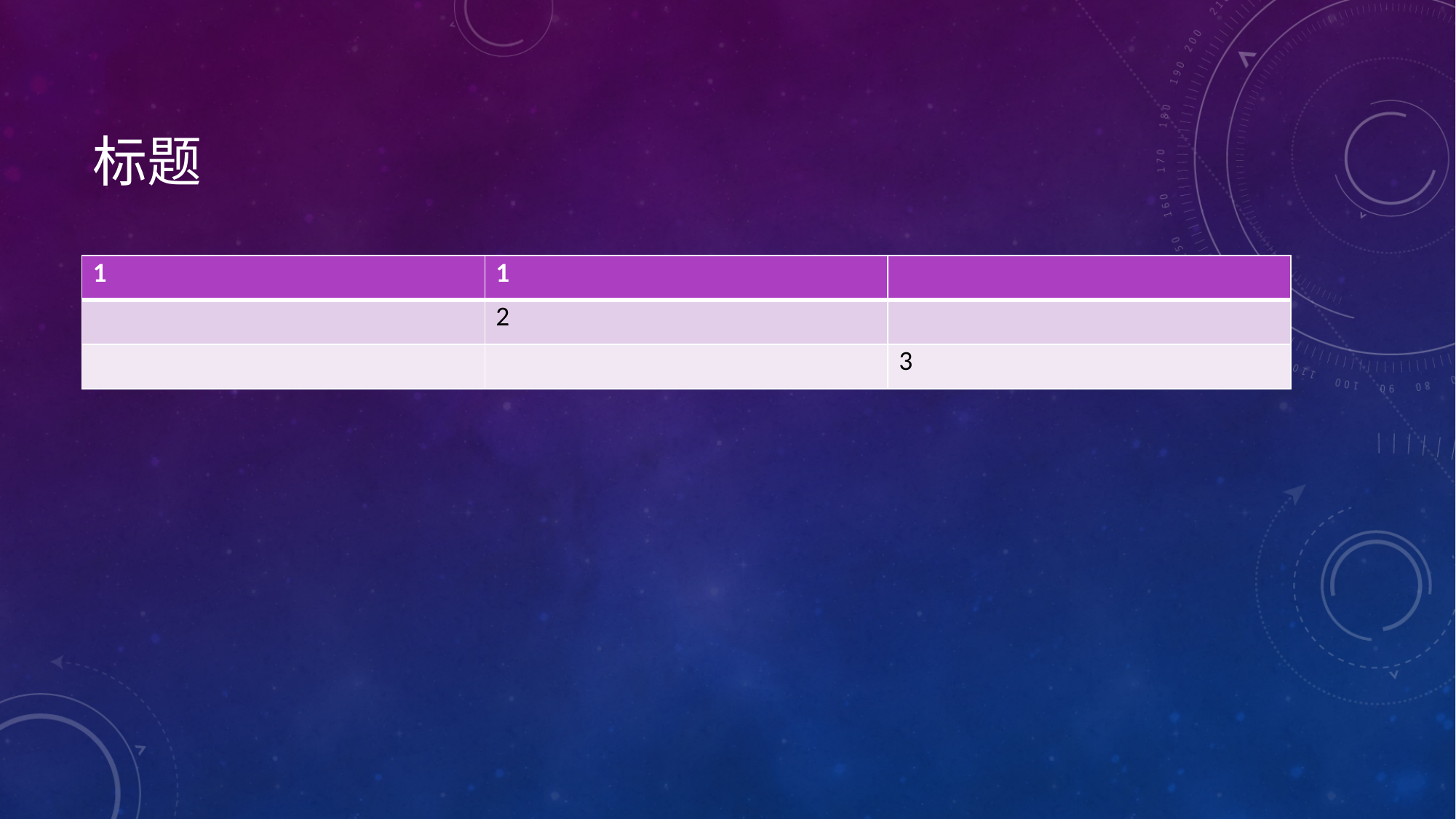

# 标题
| 1 | 1 |  |
| --- | --- | --- |
|  | 2 |  |
|  |  | 3 |